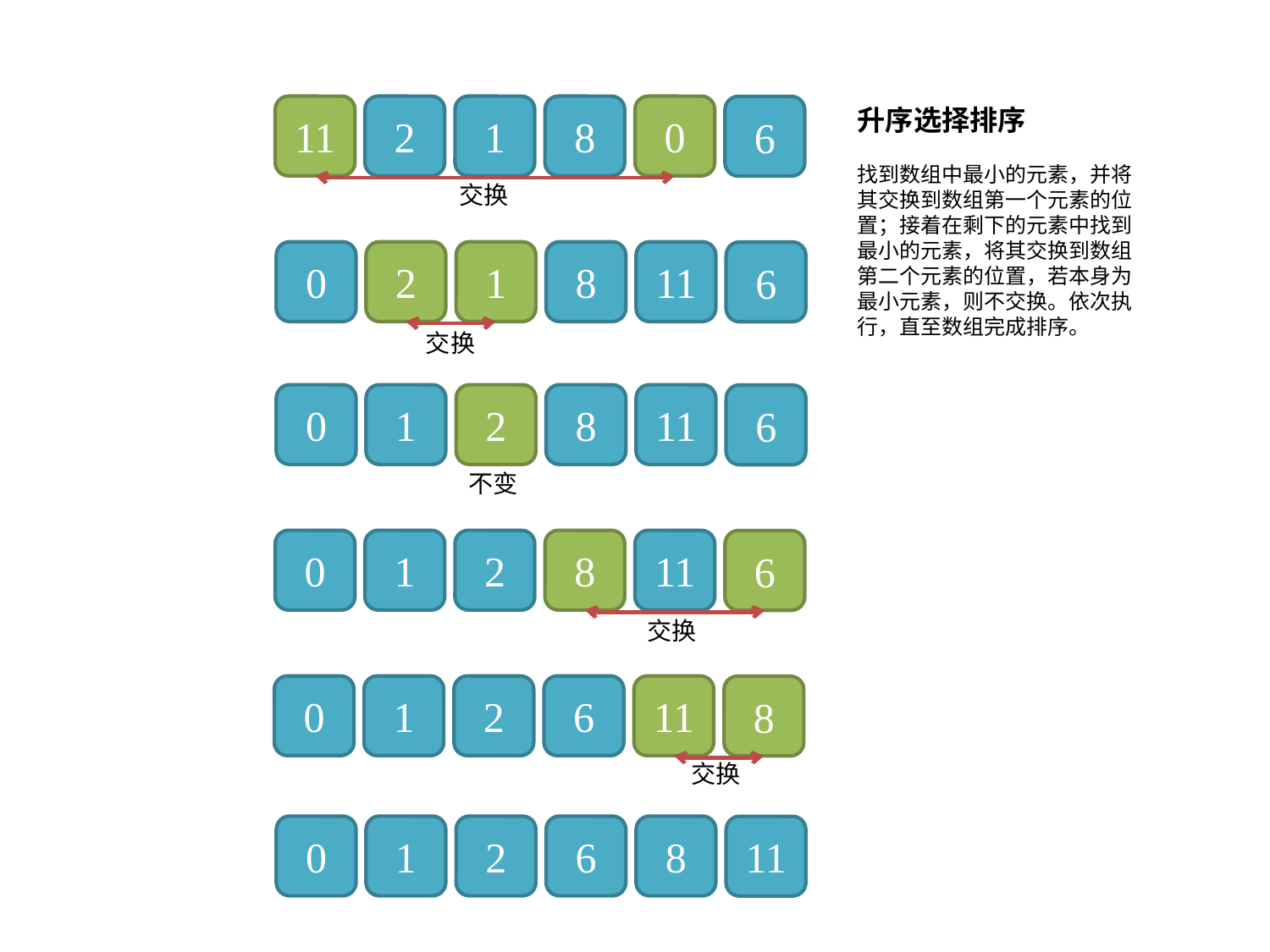

升序选择排序

找到数组中最小的元素，并将其交换到数组第一个元素的位置；接着在剩下的元素中找到最小的元素，将其交换到数组第二个元素的位置，若本身为最小元素，则不交换。依次执行，直至数组完成排序。
11
2
1
8
0
6
交换
0
2
1
8
11
6
交换
0
1
2
8
11
6
不变
0
1
2
8
11
6
交换
0
1
2
6
11
8
交换
0
1
2
6
8
11